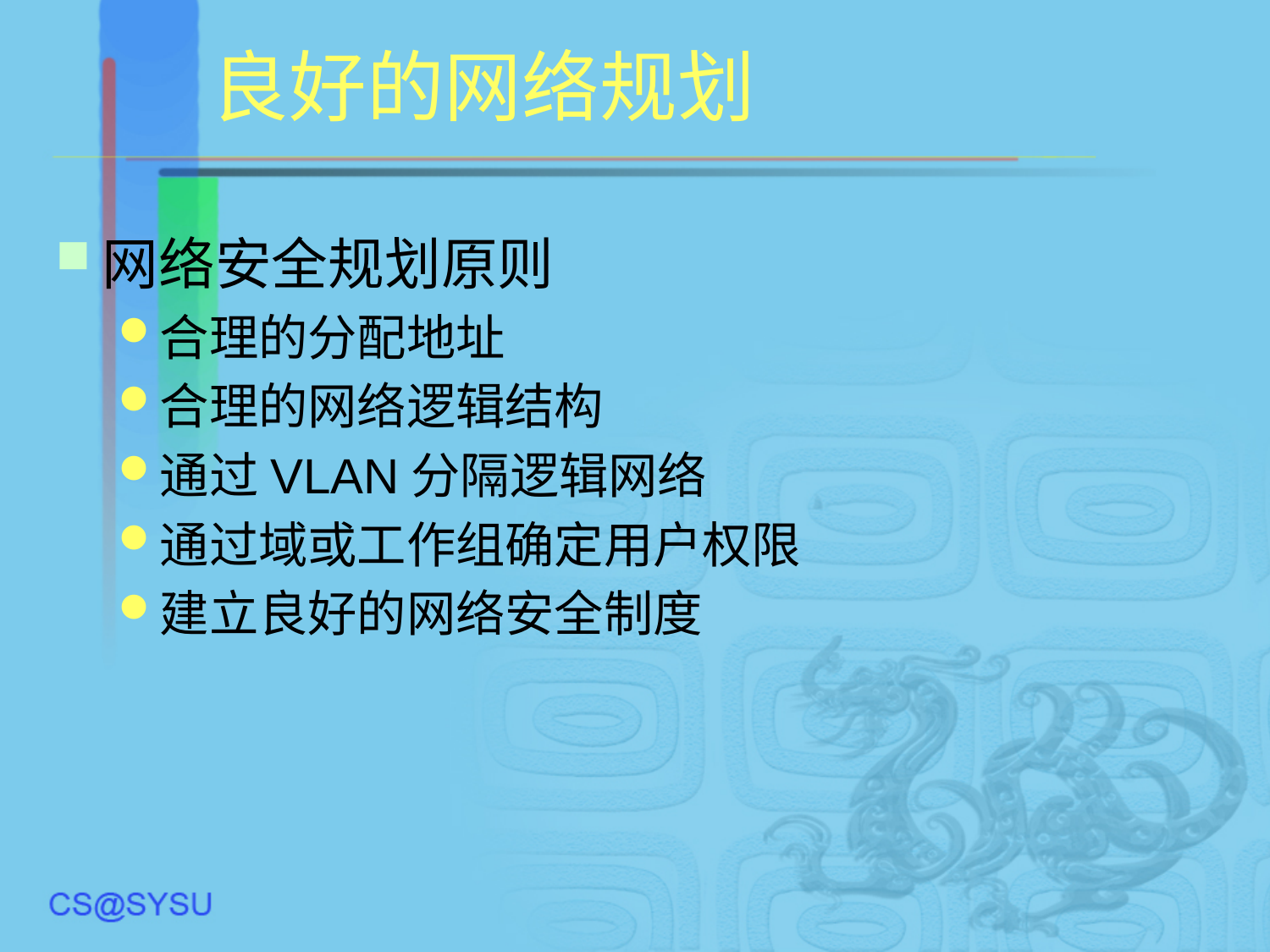

# 良好的网络规划
网络安全规划原则
合理的分配地址
合理的网络逻辑结构
通过VLAN分隔逻辑网络
通过域或工作组确定用户权限
建立良好的网络安全制度